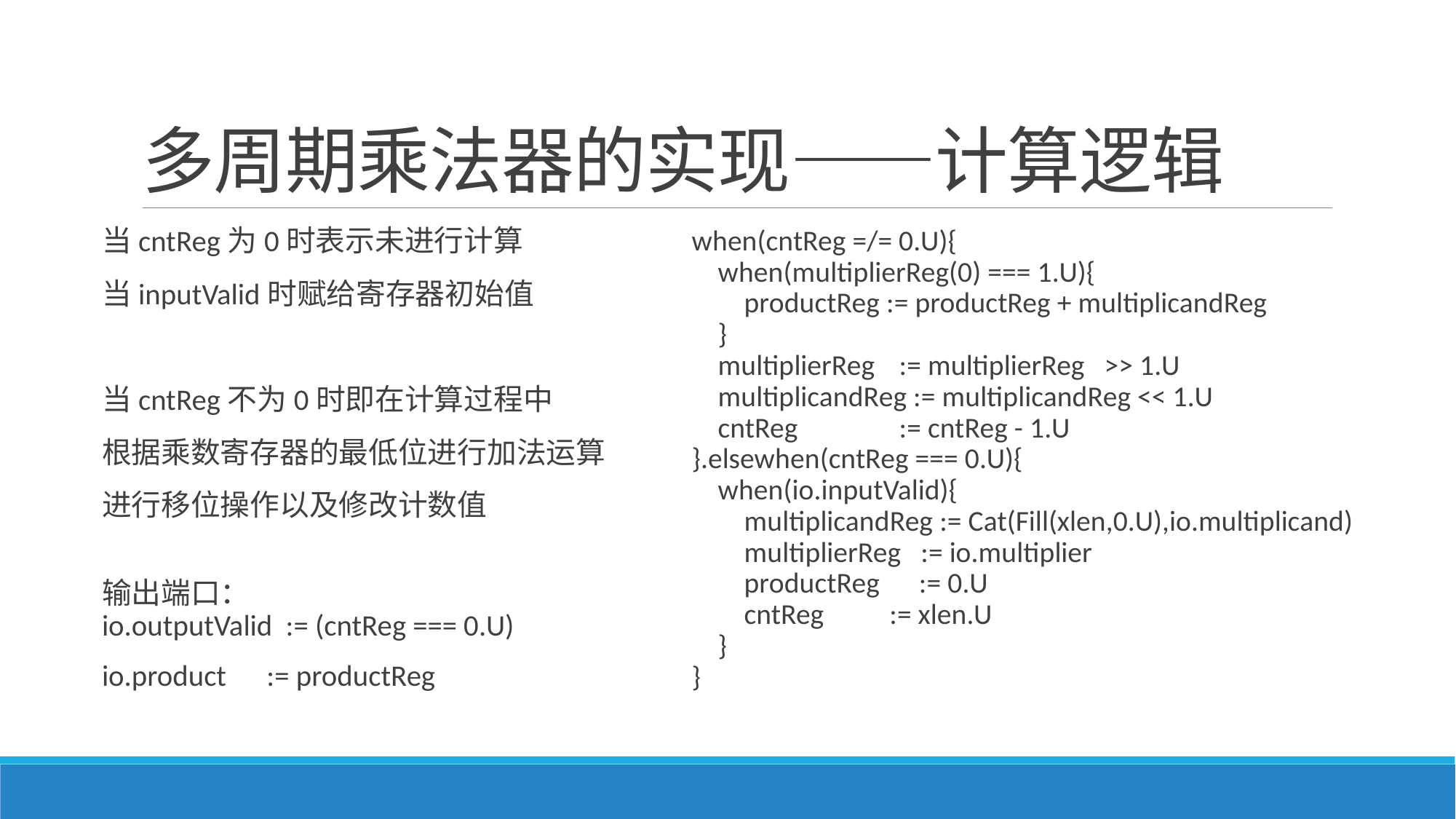

# 多周期乘法器的实现——计算逻辑
当cntReg为0时表示未进行计算
当inputValid时赋给寄存器初始值

当cntReg不为0时即在计算过程中
根据乘数寄存器的最低位进行加法运算
进行移位操作以及修改计数值

输出端口：
io.outputValid  := (cntReg === 0.U)
io.product      := productReg
when(cntReg =/= 0.U){
    when(multiplierReg(0) === 1.U){
        productReg := productReg + multiplicandReg
    }
    multiplierReg 	:= multiplierReg   >> 1.U
    multiplicandReg := multiplicandReg << 1.U
    cntReg        	:= cntReg - 1.U
}.elsewhen(cntReg === 0.U){
    when(io.inputValid){
        multiplicandReg := Cat(Fill(xlen,0.U),io.multiplicand)
        multiplierReg   := io.multiplier
        productReg      := 0.U
        cntReg          := xlen.U
    }
}